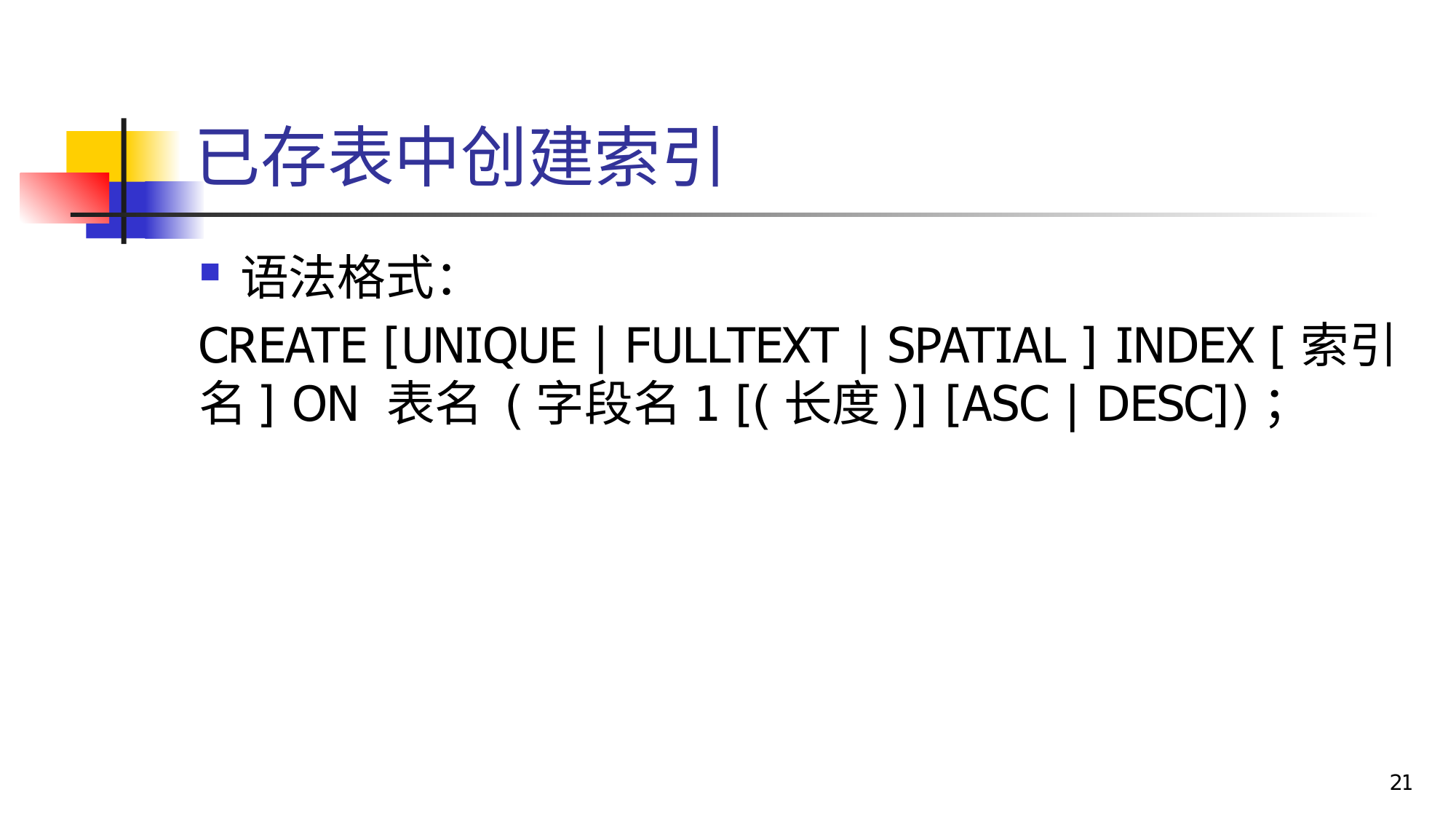

# 已存表中创建索引
语法格式：
CREATE [UNIQUE | FULLTEXT | SPATIAL ] INDEX [索引名] ON 表名 (字段名1 [(长度)] [ASC | DESC])；

21